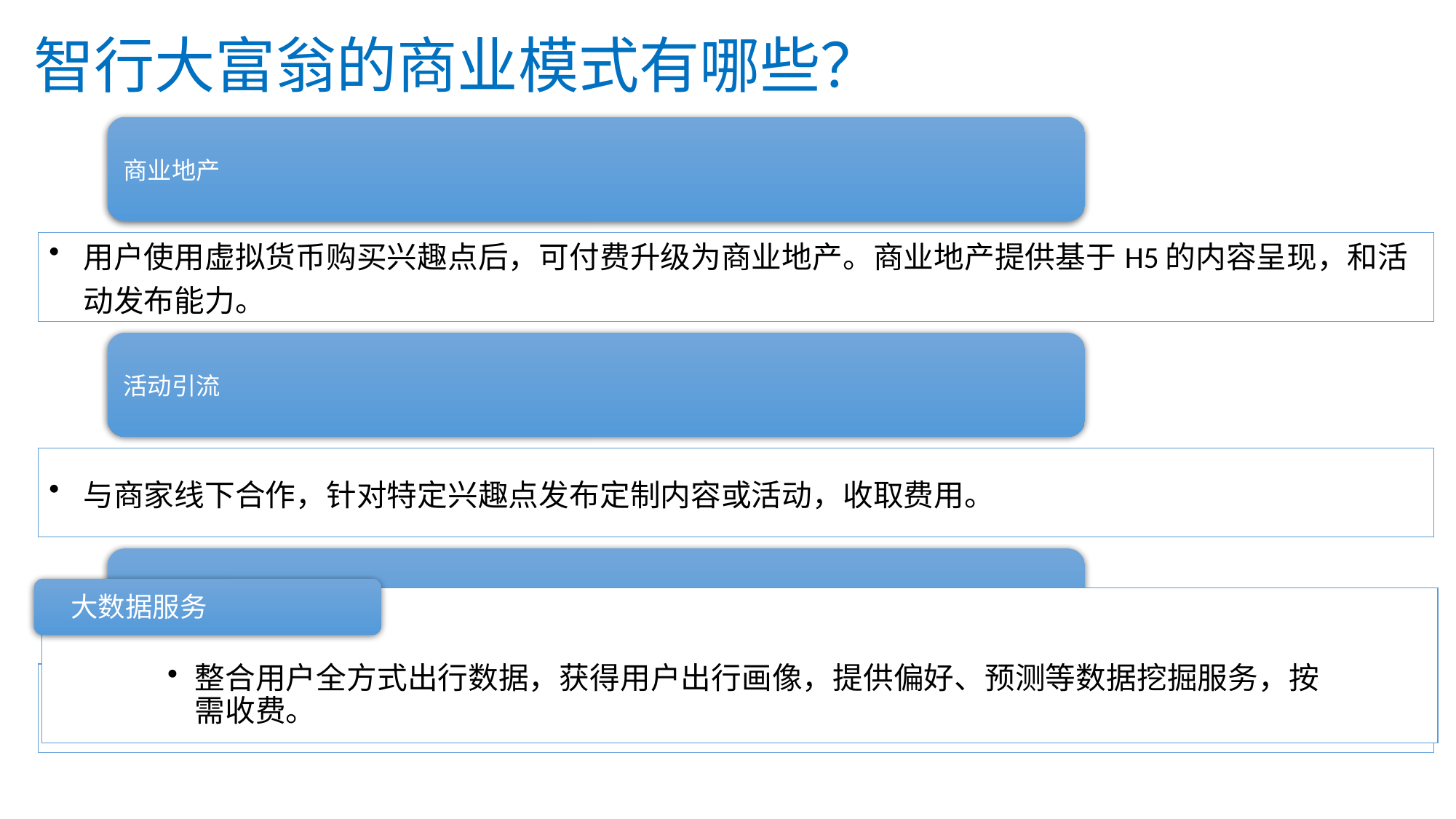

智行大富翁的商业模式有哪些？
商业地产
活动引流
虚拟货币导流变现
用户使用虚拟货币购买兴趣点后，可付费升级为商业地产。商业地产提供基于H5的内容呈现，和活动发布能力。
与商家线下合作，针对特定兴趣点发布定制内容或活动，收取费用。
与商家线下合作，用户使用虚拟货币换取商家服务，获得利润分成。

整合用户全方式出行数据，获得用户出行画像，提供偏好、预测等数据挖掘服务，按需收费。

大数据服务